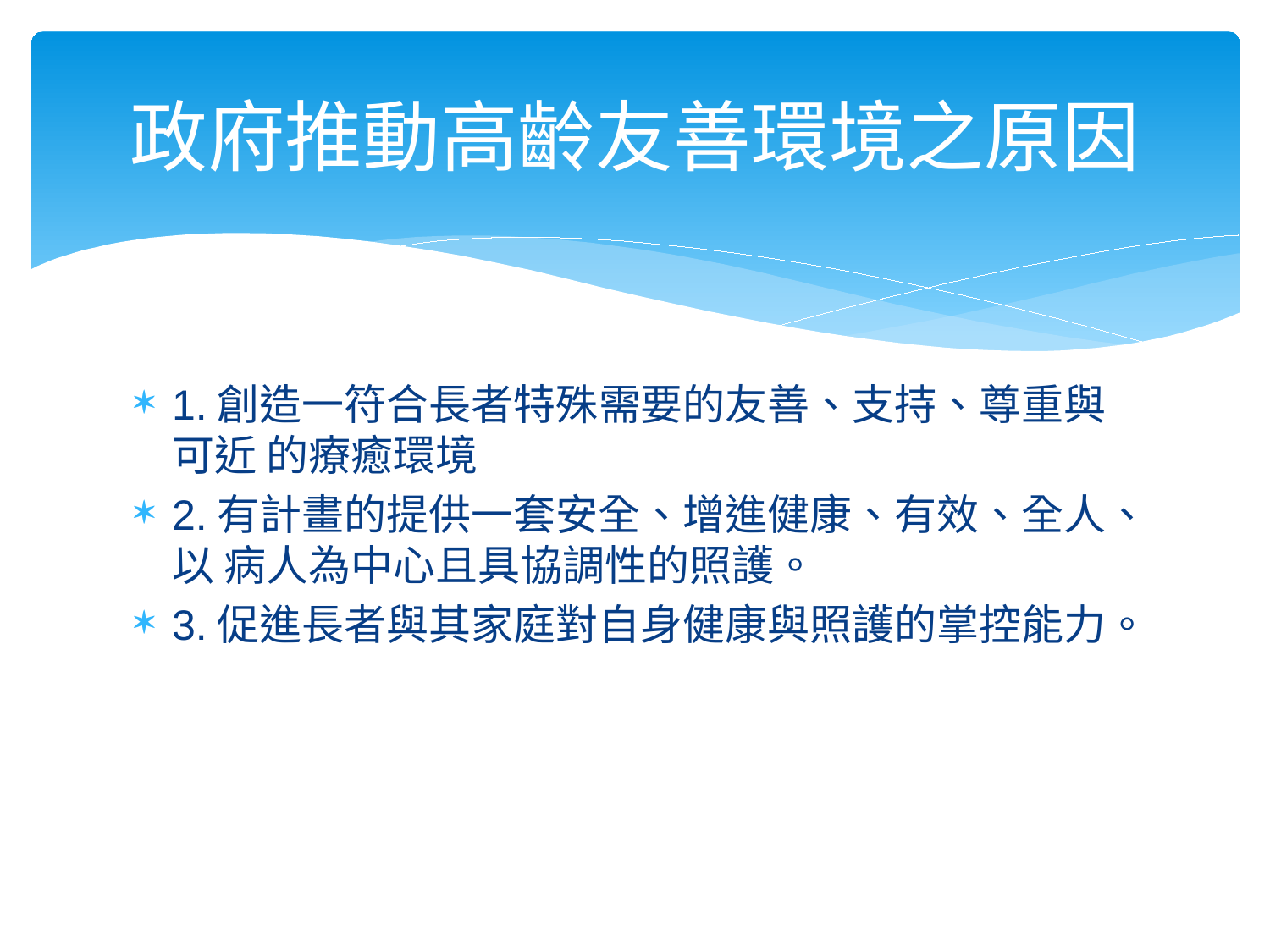

# 政府推動高齡友善環境之原因
1.創造一符合長者特殊需要的友善、支持、尊重與可近 的療癒環境
2.有計畫的提供一套安全、增進健康、有效、全人、以 病人為中心且具協調性的照護。
3.促進長者與其家庭對自身健康與照護的掌控能力。